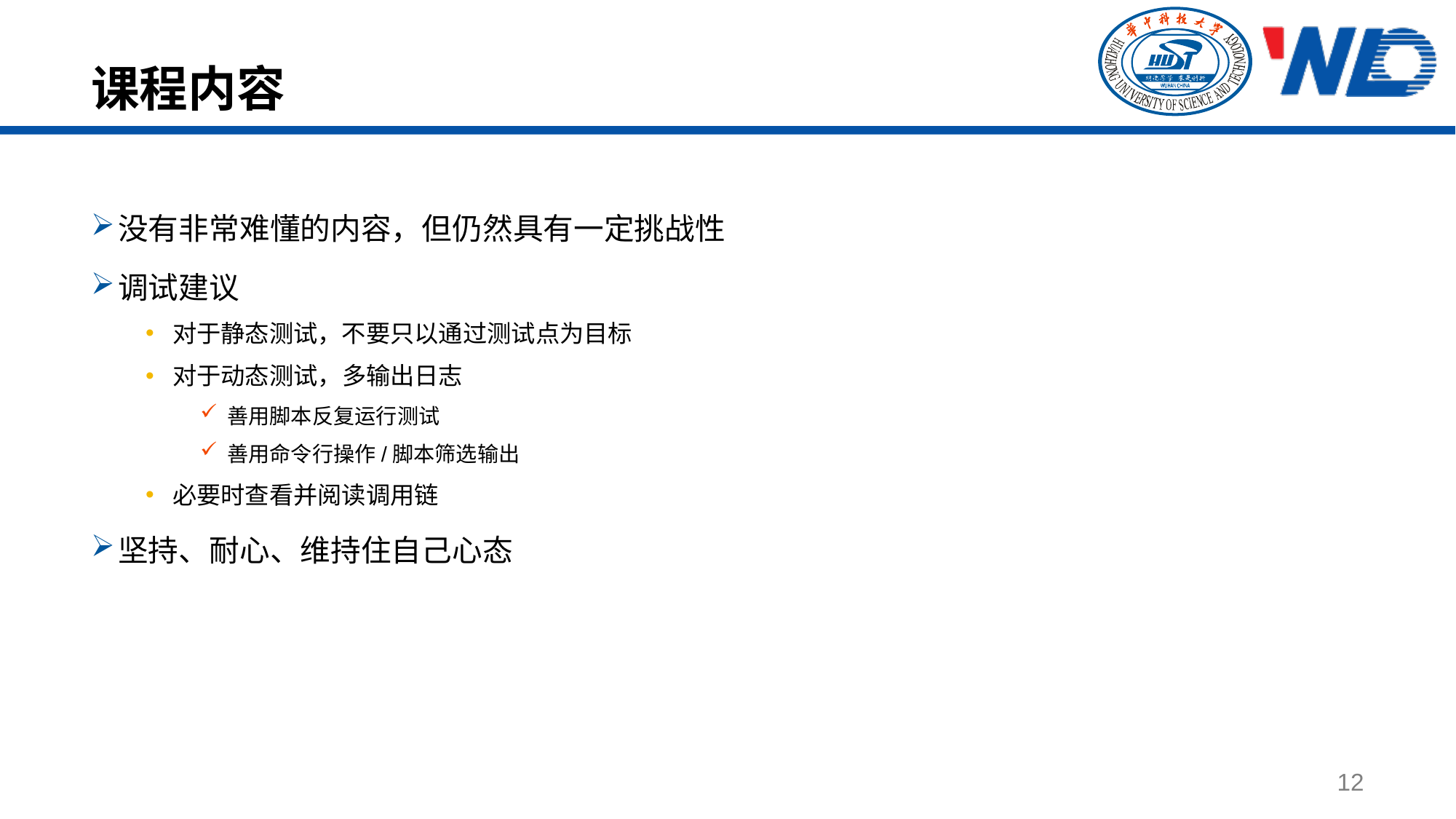

# 课程内容
没有非常难懂的内容，但仍然具有一定挑战性
调试建议
对于静态测试，不要只以通过测试点为目标
对于动态测试，多输出日志
善用脚本反复运行测试
善用命令行操作/脚本筛选输出
必要时查看并阅读调用链
坚持、耐心、维持住自己心态

12